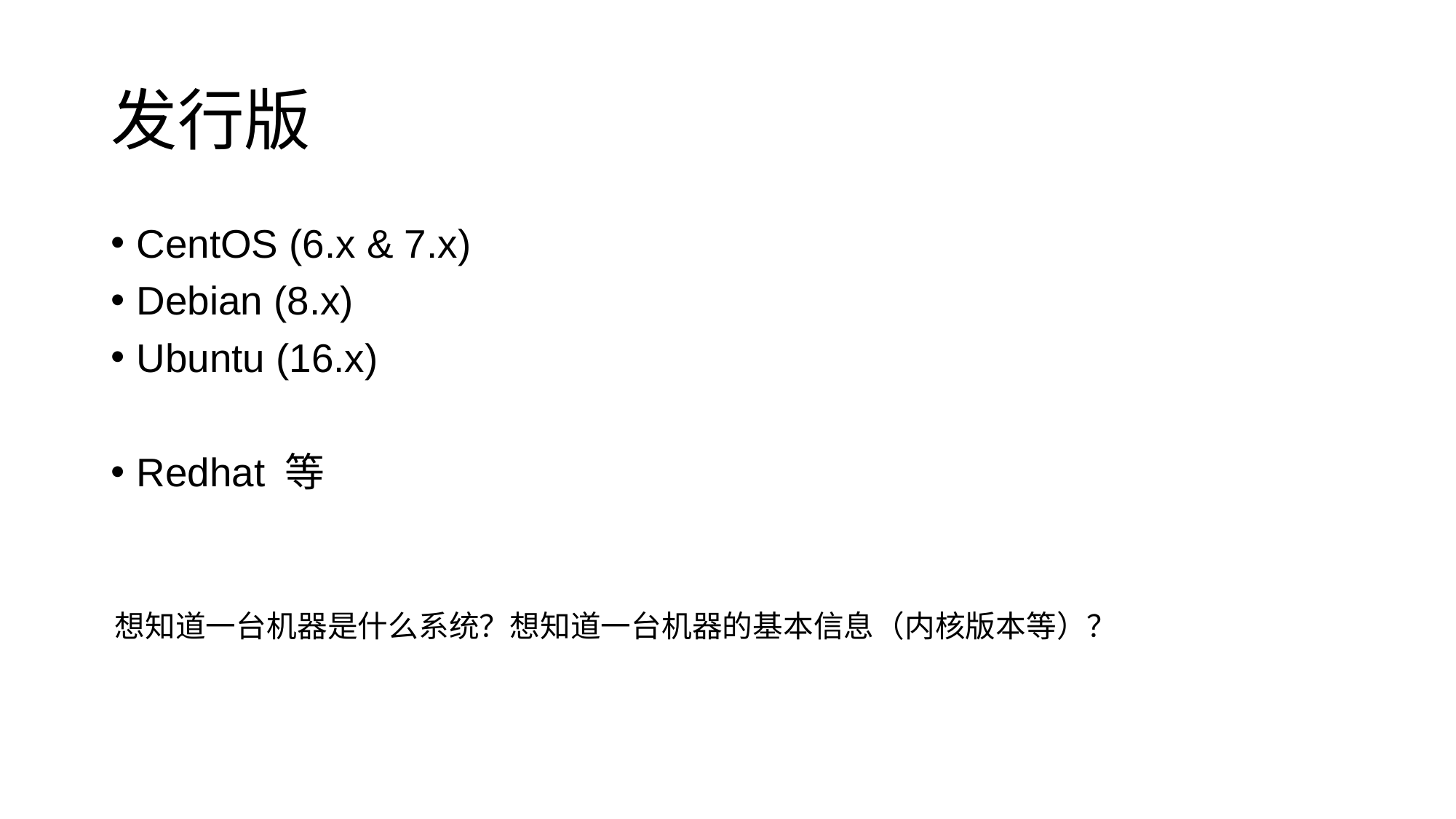

# 发行版
CentOS (6.x & 7.x)
Debian (8.x)
Ubuntu (16.x)

Redhat 等
想知道一台机器是什么系统？想知道一台机器的基本信息（内核版本等）？